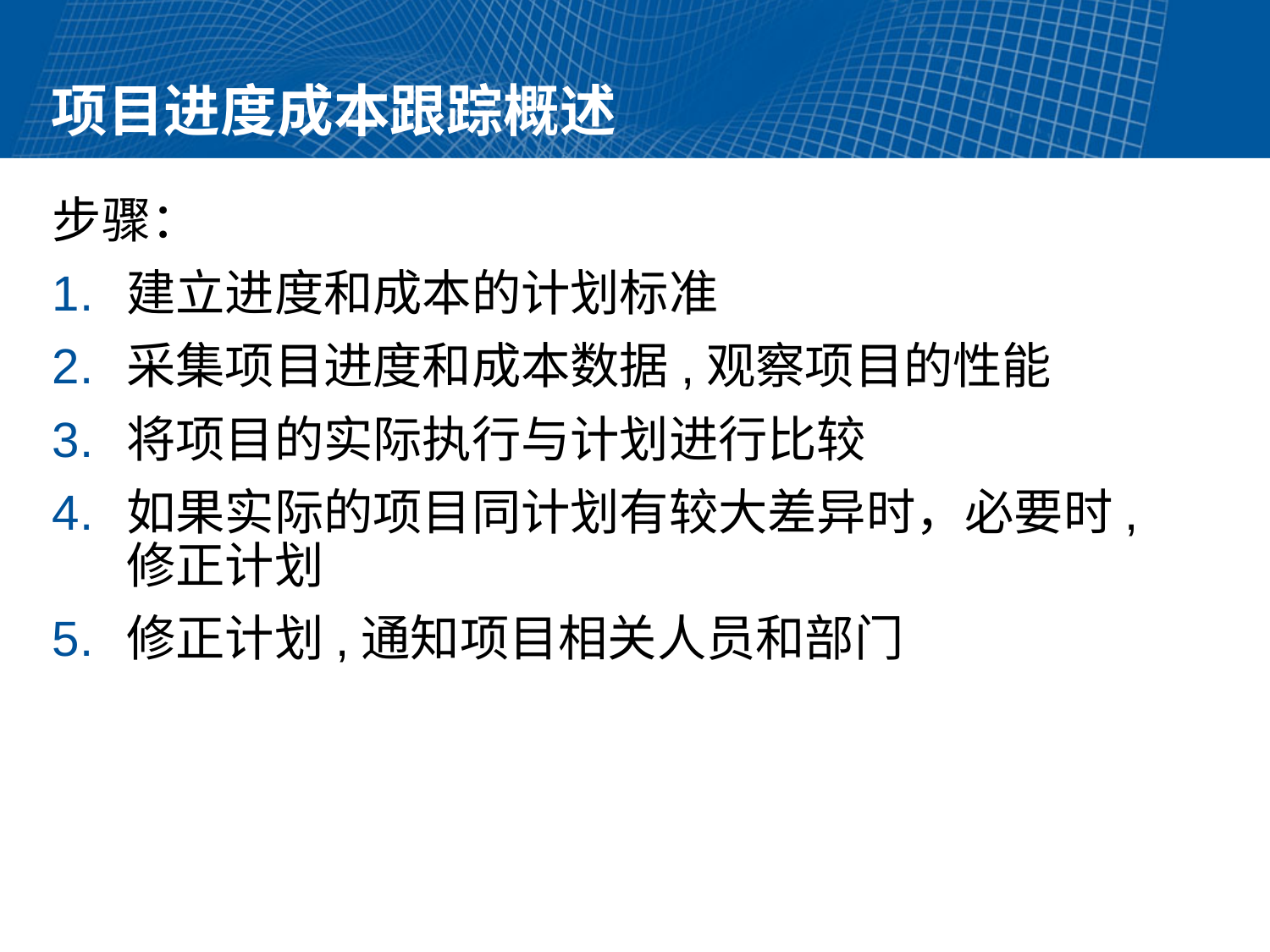

# 项目进度成本跟踪概述
步骤：
建立进度和成本的计划标准
采集项目进度和成本数据,观察项目的性能
将项目的实际执行与计划进行比较
如果实际的项目同计划有较大差异时，必要时, 修正计划
修正计划,通知项目相关人员和部门